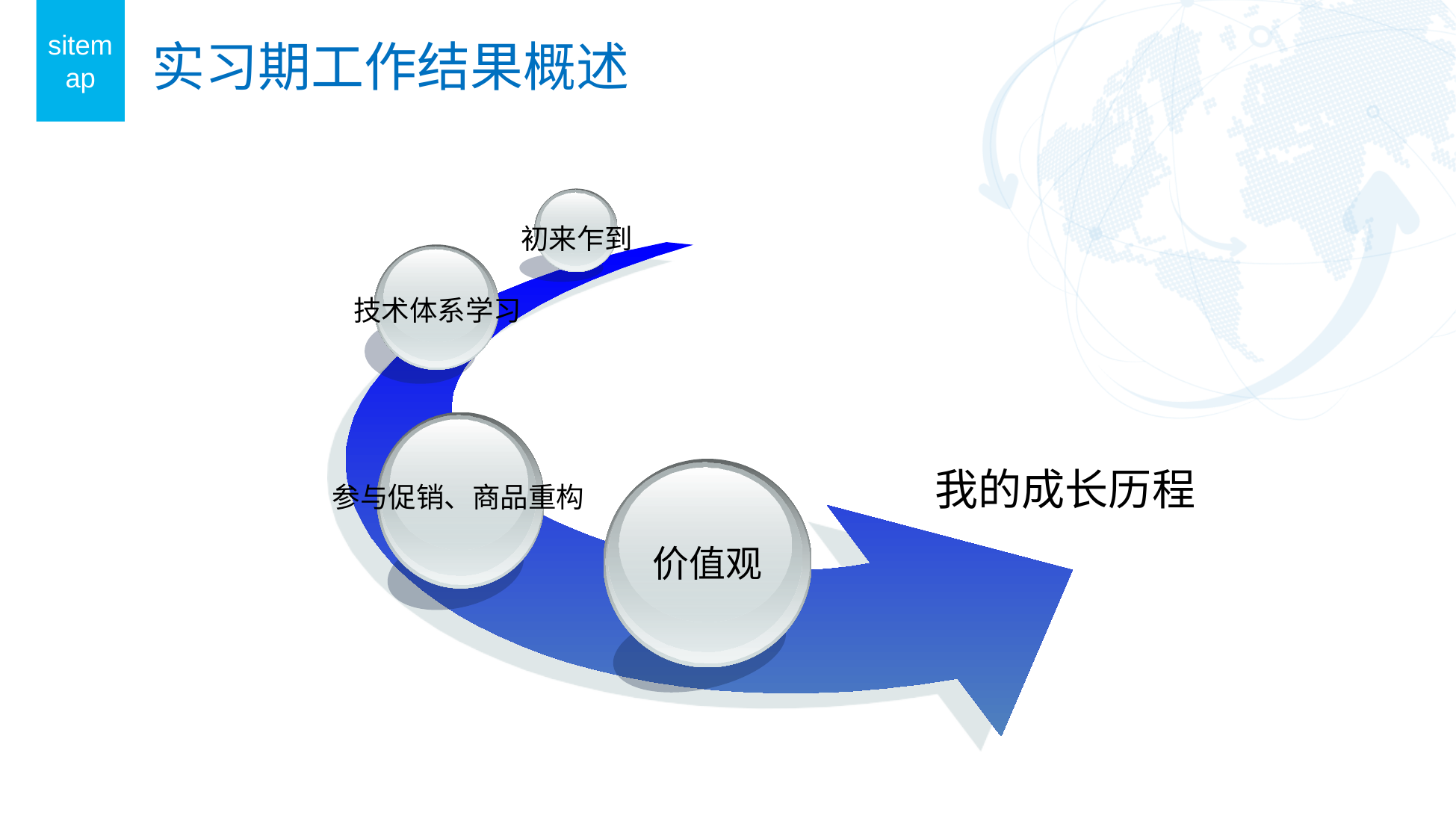

sitemap
实习期工作结果概述

初来乍到

技术体系学习

参与促销、商品重构
我的成长历程

价值观